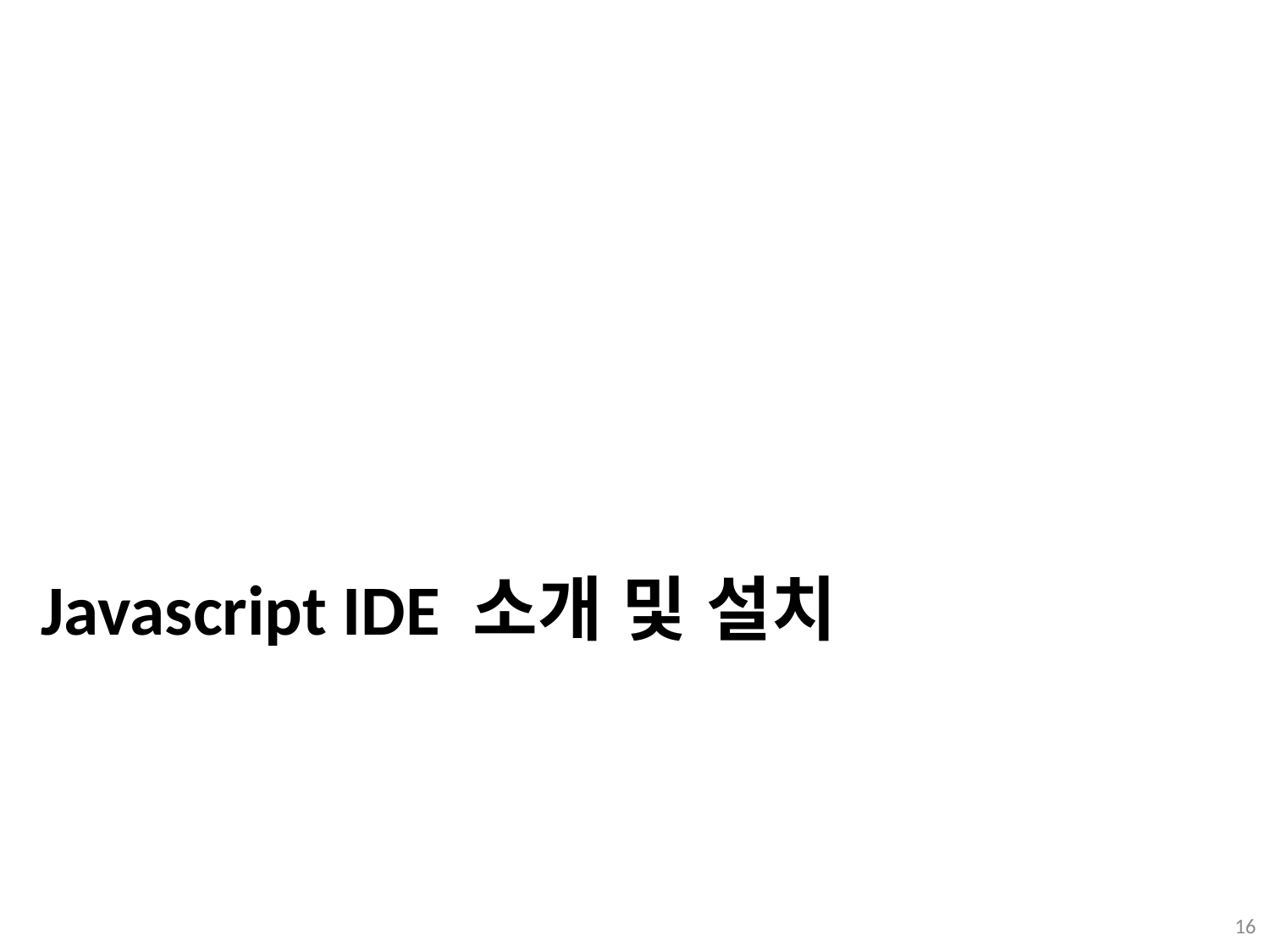

# Javascript IDE 소개 및 설치
16